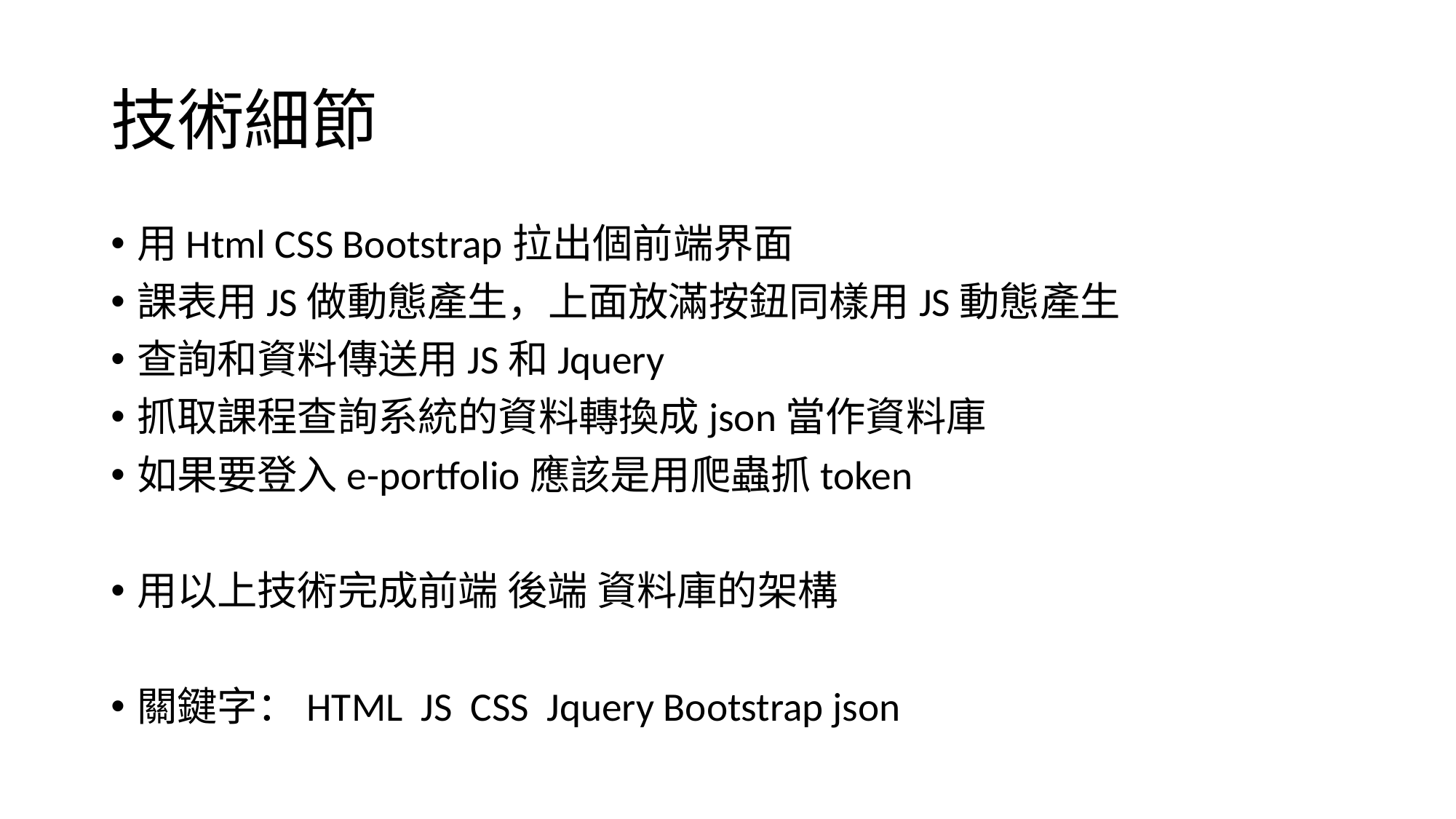

# 技術細節
用Html CSS Bootstrap拉出個前端界面
課表用JS做動態產生，上面放滿按鈕同樣用JS動態產生
查詢和資料傳送用JS和Jquery
抓取課程查詢系統的資料轉換成json當作資料庫
如果要登入e-portfolio應該是用爬蟲抓token

用以上技術完成前端 後端 資料庫的架構

關鍵字：HTML  JS  CSS  Jquery Bootstrap json